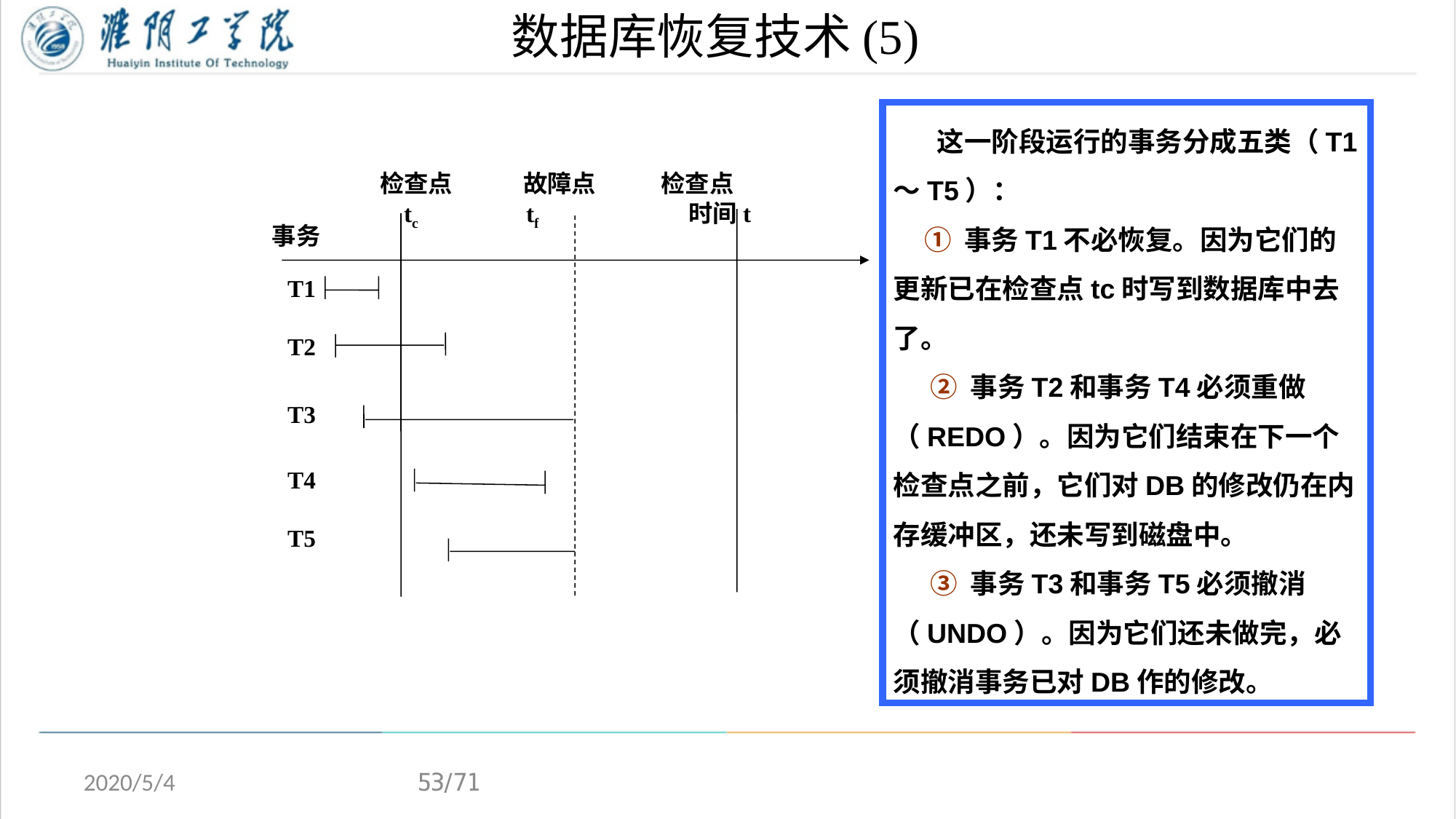

# 数据库恢复技术(5)
      这一阶段运行的事务分成五类（T1～T5）：
     ① 事务T1不必恢复。因为它们的更新已在检查点tc时写到数据库中去了。
      ② 事务T2和事务T4必须重做（REDO）。因为它们结束在下一个检查点之前，它们对DB的修改仍在内存缓冲区，还未写到磁盘中。
      ③ 事务T3和事务T5必须撤消（UNDO）。因为它们还未做完，必须撤消事务已对DB作的修改。
检查点             故障点            检查点
    tc                  tf                        时间t

事务

T1

T2

T3

T4

T5

53/71
2020/5/4